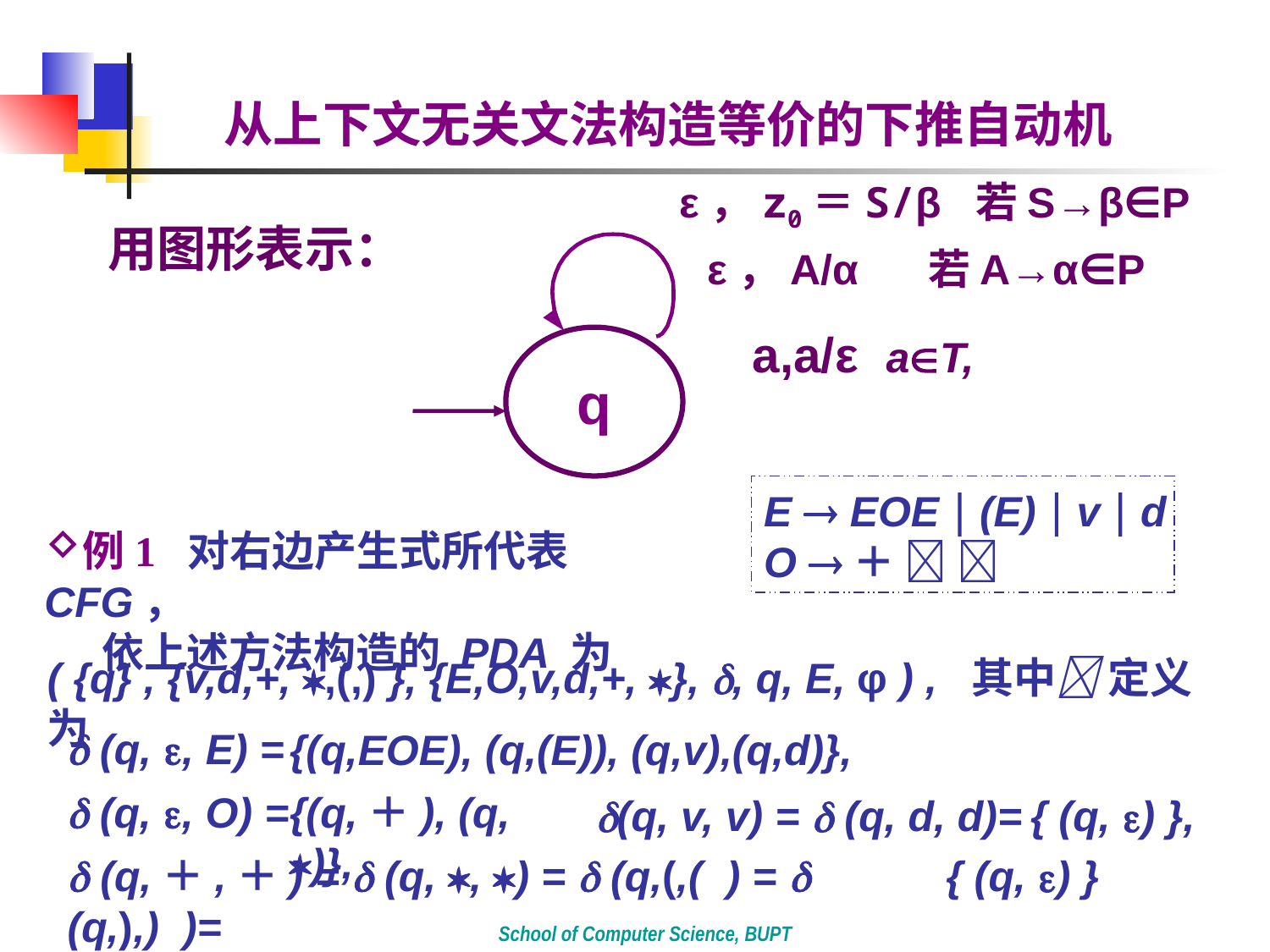

从上下文无关文法构造等价的下推自动机
ε，z0＝S/β  若S→β∈P

ε，A/α     若A→α∈P

a,a/ε  a∈T,
q

用图形表示：

E → EOE | (E) | v | d
O →＋ | ∗
例1  对右边产生式所代表 CFG，
     依上述方法构造的 PDA 为
( {q} , {v,d,+, ∗,(,) }, {E,O,v,d,+, ∗}, δ, q, E, φ ) ,  其中δ 定义为
δ (q, ε, E) =
{(q,EOE), (q,(E)), (q,v),(q,d)},
δ (q, ε, O) =
{(q,＋), (q, ∗)},
δ(q, v, v) = δ (q, d, d)=
{ (q, ε) },
δ (q,＋,＋) = δ (q, ∗, ∗) = δ (q,(,(  ) = δ (q,),)  )=
{ (q, ε) }
School of Computer Science, BUPT
4